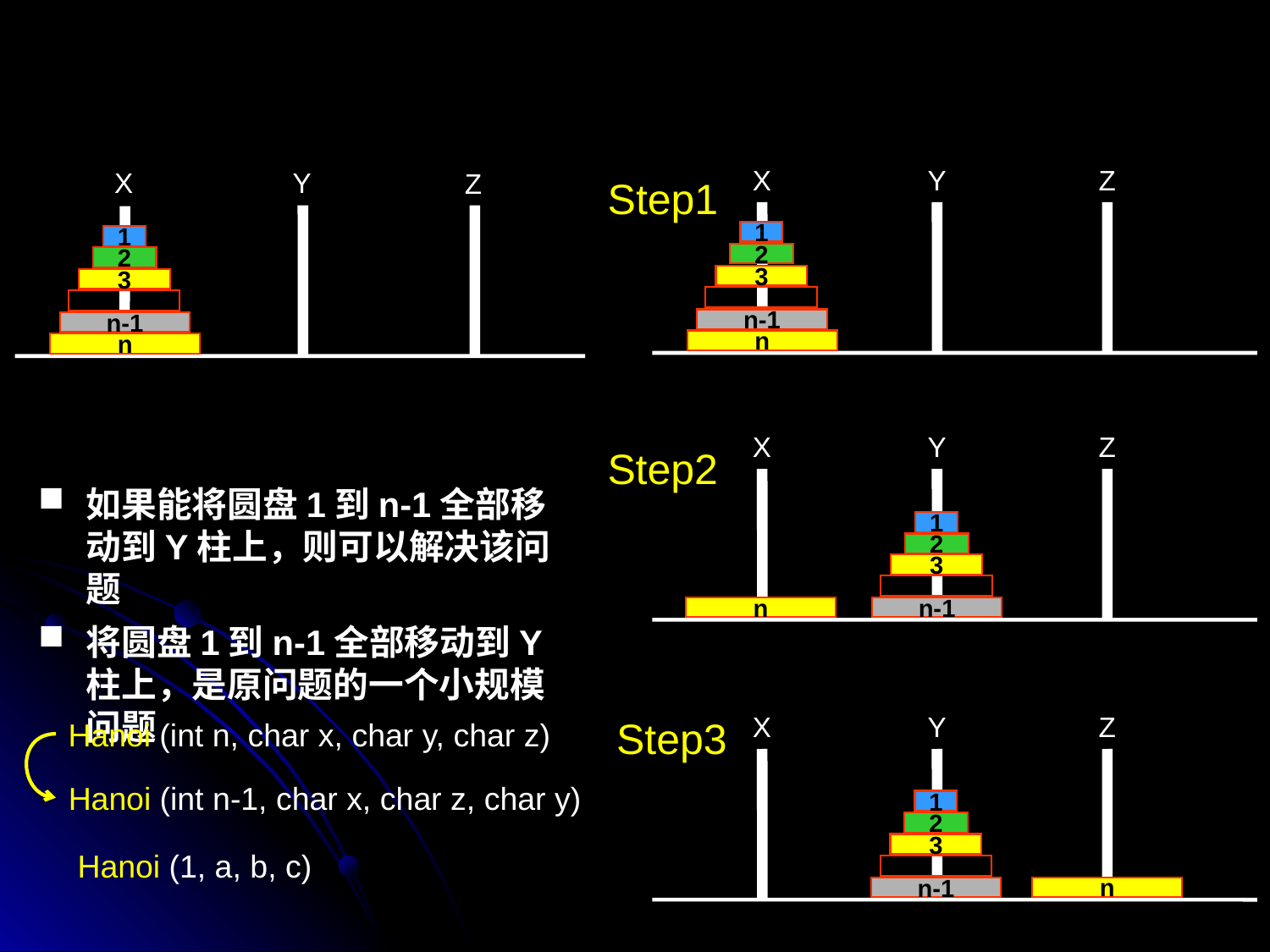

X
Y
Z
X
Y
Z

1
2
3

n-1
n

Step1

1
2
3

n-1
n

X
Y
Z
Step2

如果能将圆盘1到n-1全部移动到Y柱上，则可以解决该问题
将圆盘1到n-1全部移动到Y柱上，是原问题的一个小规模问题
1
2
3

n-1
n

X
Y
Z
Step3
Hanoi (int n, char x, char y, char z)

Hanoi (int n-1, char x, char z, char y)
1
2
3

n-1
Hanoi (1, a, b, c)
n